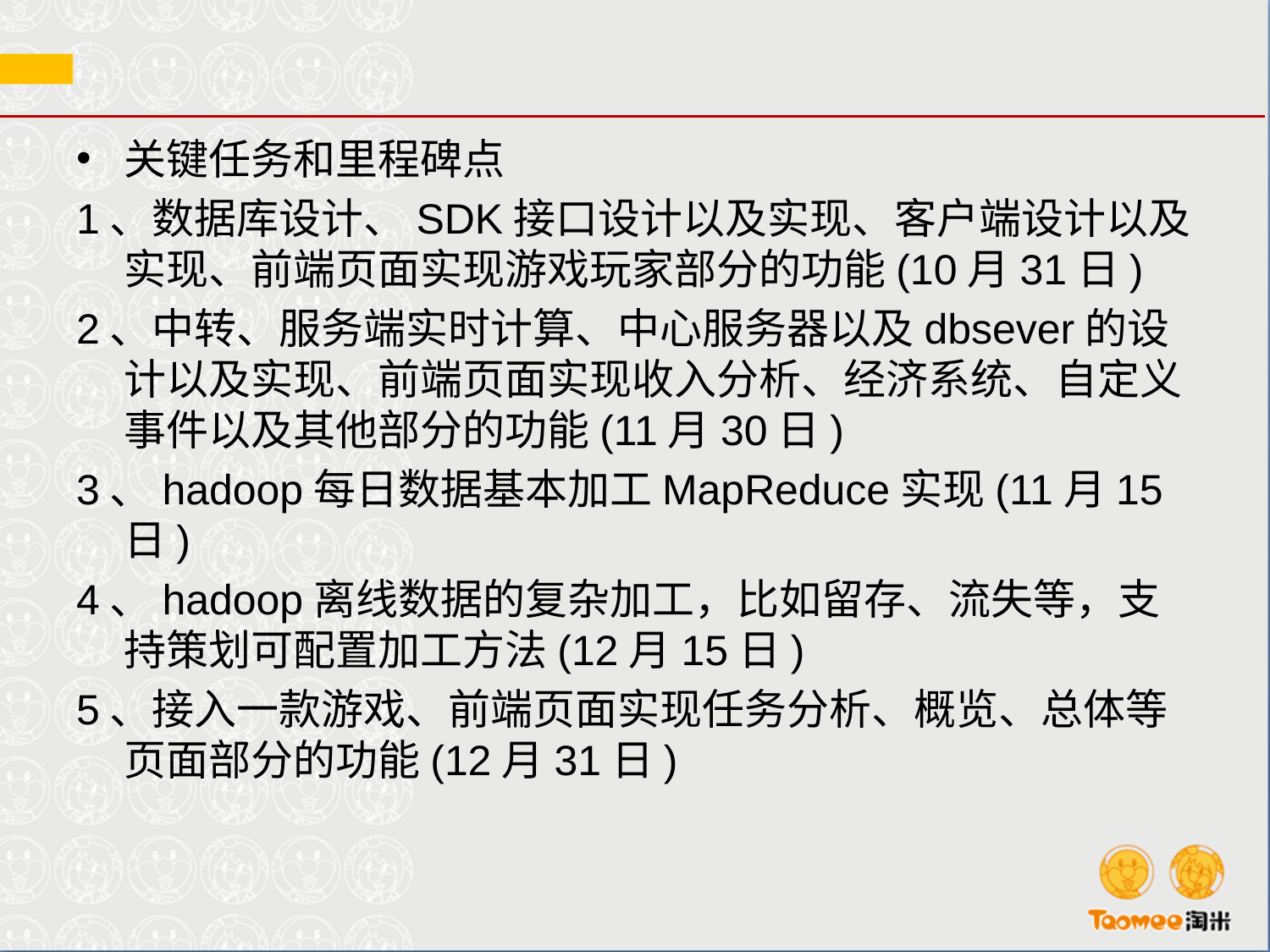

#
关键任务和里程碑点
1、数据库设计、SDK接口设计以及实现、客户端设计以及实现、前端页面实现游戏玩家部分的功能(10月31日)
2、中转、服务端实时计算、中心服务器以及dbsever的设计以及实现、前端页面实现收入分析、经济系统、自定义事件以及其他部分的功能(11月30日)
3、hadoop每日数据基本加工MapReduce实现(11月15日)
4、hadoop离线数据的复杂加工，比如留存、流失等，支持策划可配置加工方法(12月15日)
5、接入一款游戏、前端页面实现任务分析、概览、总体等页面部分的功能(12月31日)